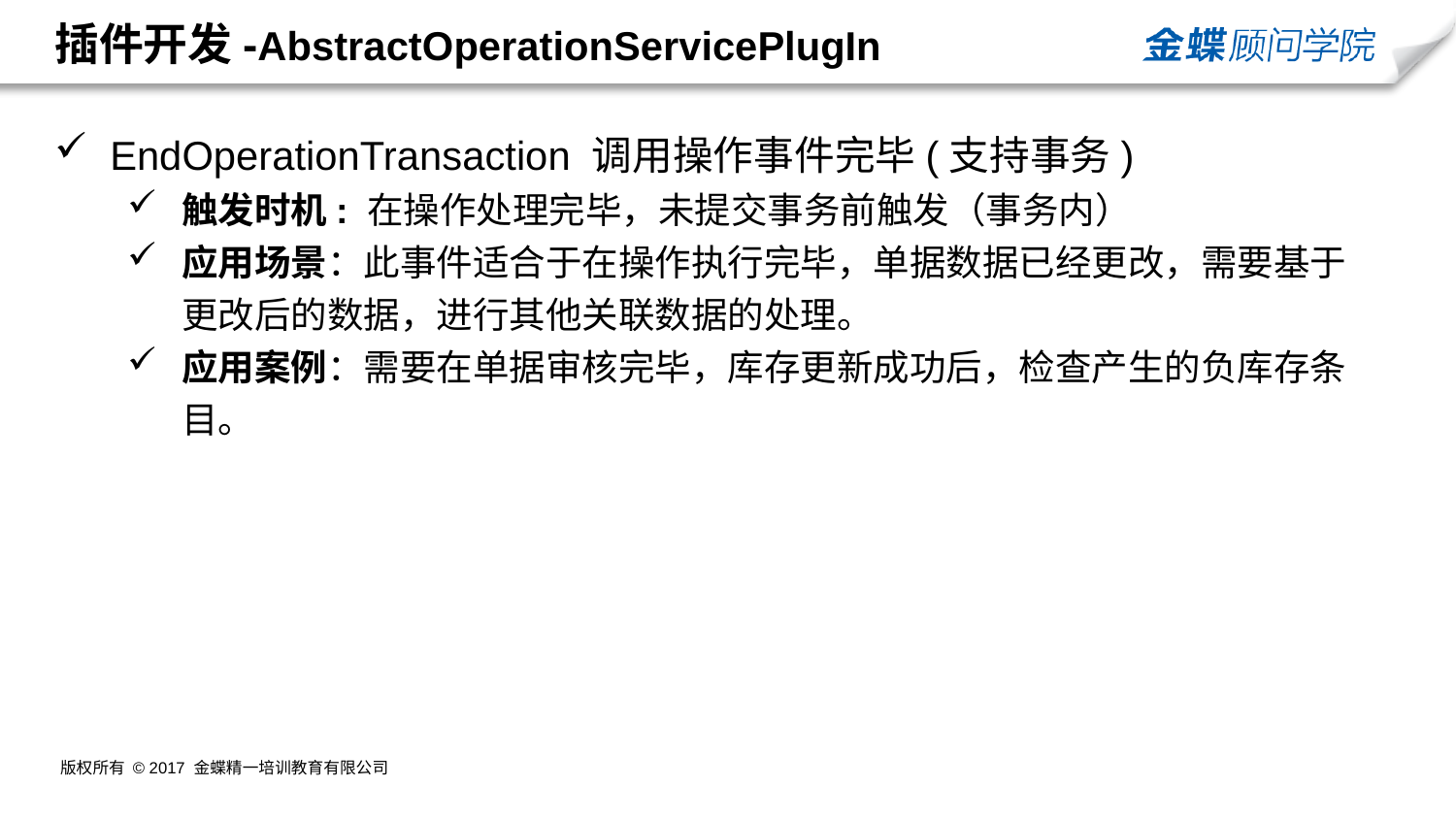

# 插件开发-AbstractOperationServicePlugIn
  EndOperationTransaction 调用操作事件完毕(支持事务)
触发时机: 在操作处理完毕，未提交事务前触发（事务内）
应用场景：此事件适合于在操作执行完毕，单据数据已经更改，需要基于更改后的数据，进行其他关联数据的处理。
应用案例：需要在单据审核完毕，库存更新成功后，检查产生的负库存条目。